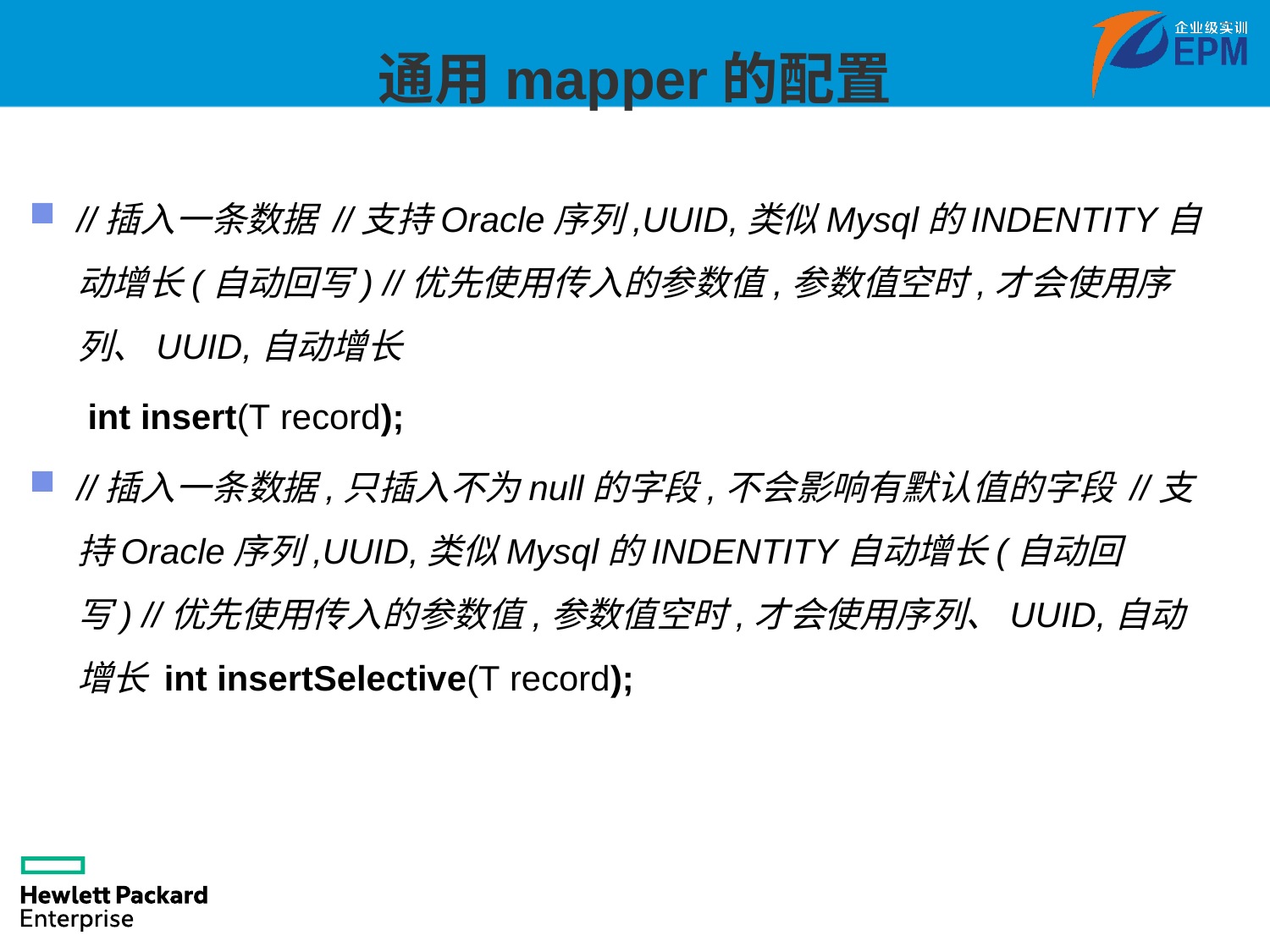

# 通用mapper的配置
//插入一条数据 //支持Oracle序列,UUID,类似Mysql的INDENTITY自动增长(自动回写) //优先使用传入的参数值,参数值空时,才会使用序列、UUID,自动增长
      int insert(T record);
//插入一条数据,只插入不为null的字段,不会影响有默认值的字段 //支持Oracle序列,UUID,类似Mysql的INDENTITY自动增长(自动回写) //优先使用传入的参数值,参数值空时,才会使用序列、UUID,自动增长 int insertSelective(T record);